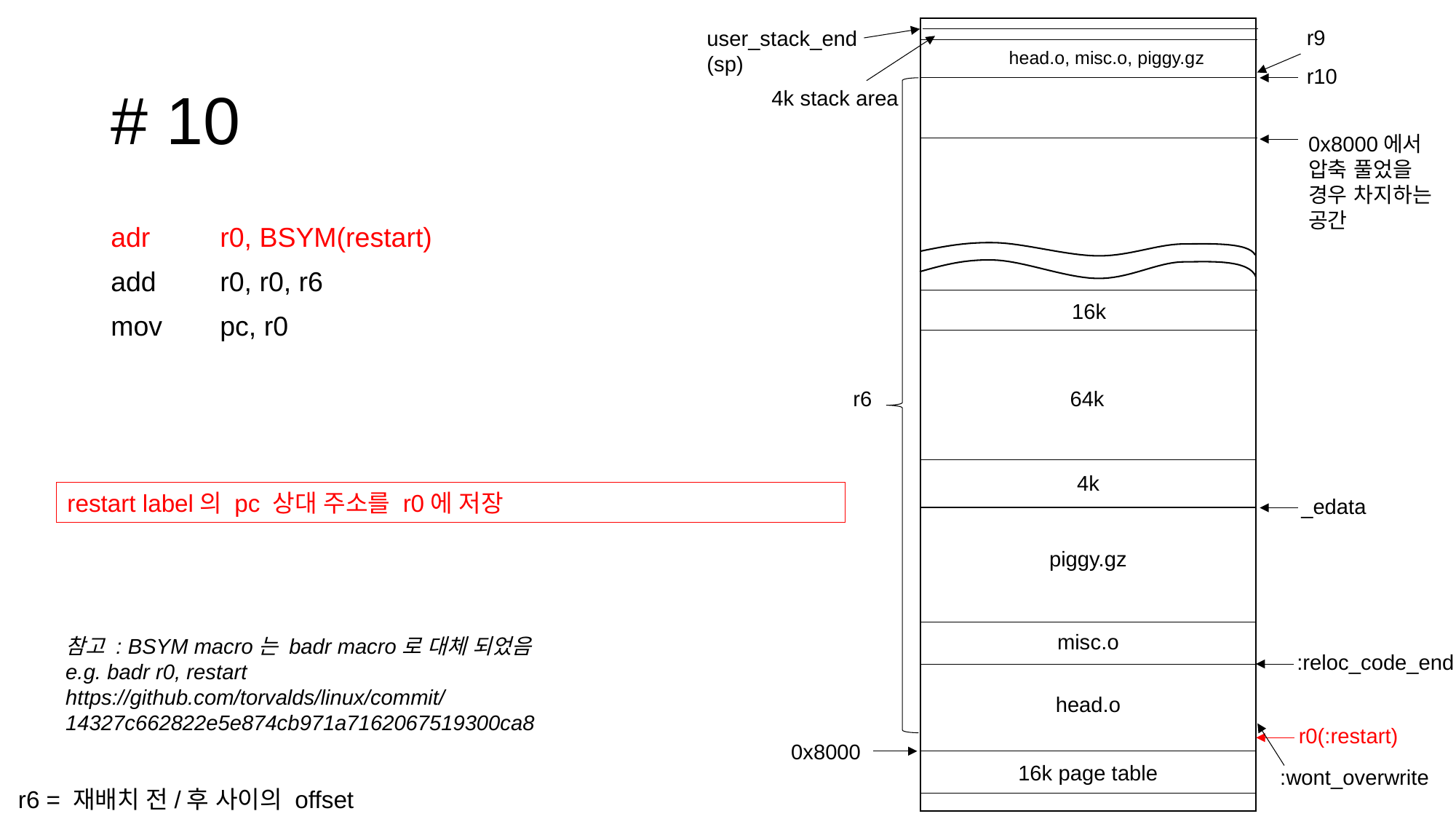

r9
user_stack_end
(sp)
head.o, misc.o, piggy.gz
# # 10
r10

4k stack area
0x8000에서
압축 풀었을
경우 차지하는
공간
adr	r0, BSYM(restart)
add	r0, r0, r6
mov	pc, r0

16k
r6
64k

4k
restart label의 pc 상대 주소를 r0에 저장
_edata
piggy.gz
misc.o
참고 : BSYM macro는 badr macro로 대체 되었음
e.g. badr r0, restart
https://github.com/torvalds/linux/commit/14327c662822e5e874cb971a7162067519300ca8
:reloc_code_end
head.o
r0(:restart)
0x8000
16k page table
:wont_overwrite
r6 = 재배치 전/후 사이의 offset